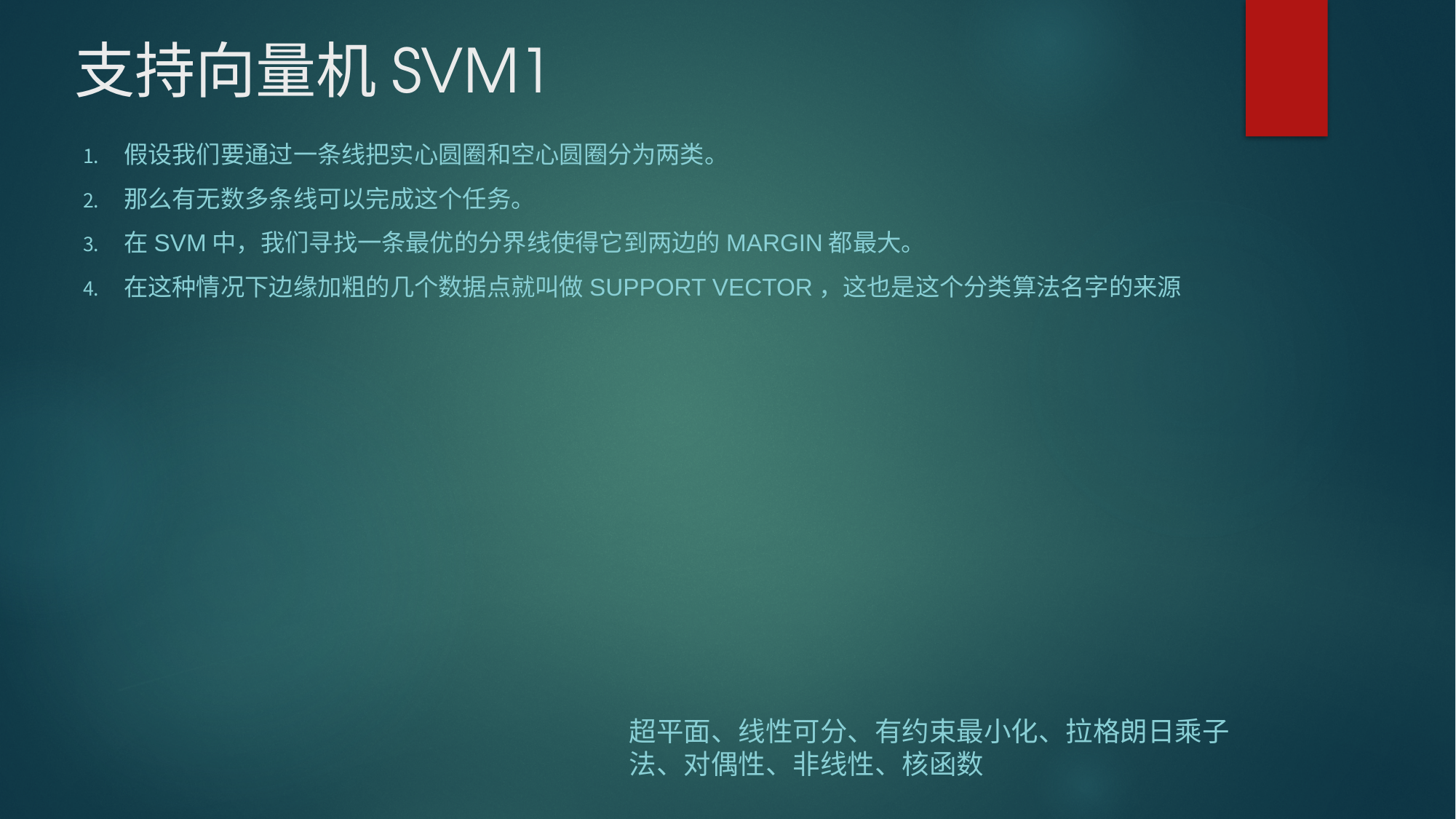

# 支持向量机SVM1
假设我们要通过一条线把实心圆圈和空心圆圈分为两类。
那么有无数多条线可以完成这个任务。
在SVM中，我们寻找一条最优的分界线使得它到两边的margin都最大。
在这种情况下边缘加粗的几个数据点就叫做Support Vector，这也是这个分类算法名字的来源

超平面、线性可分、有约束最小化、拉格朗日乘子法、对偶性、非线性、核函数